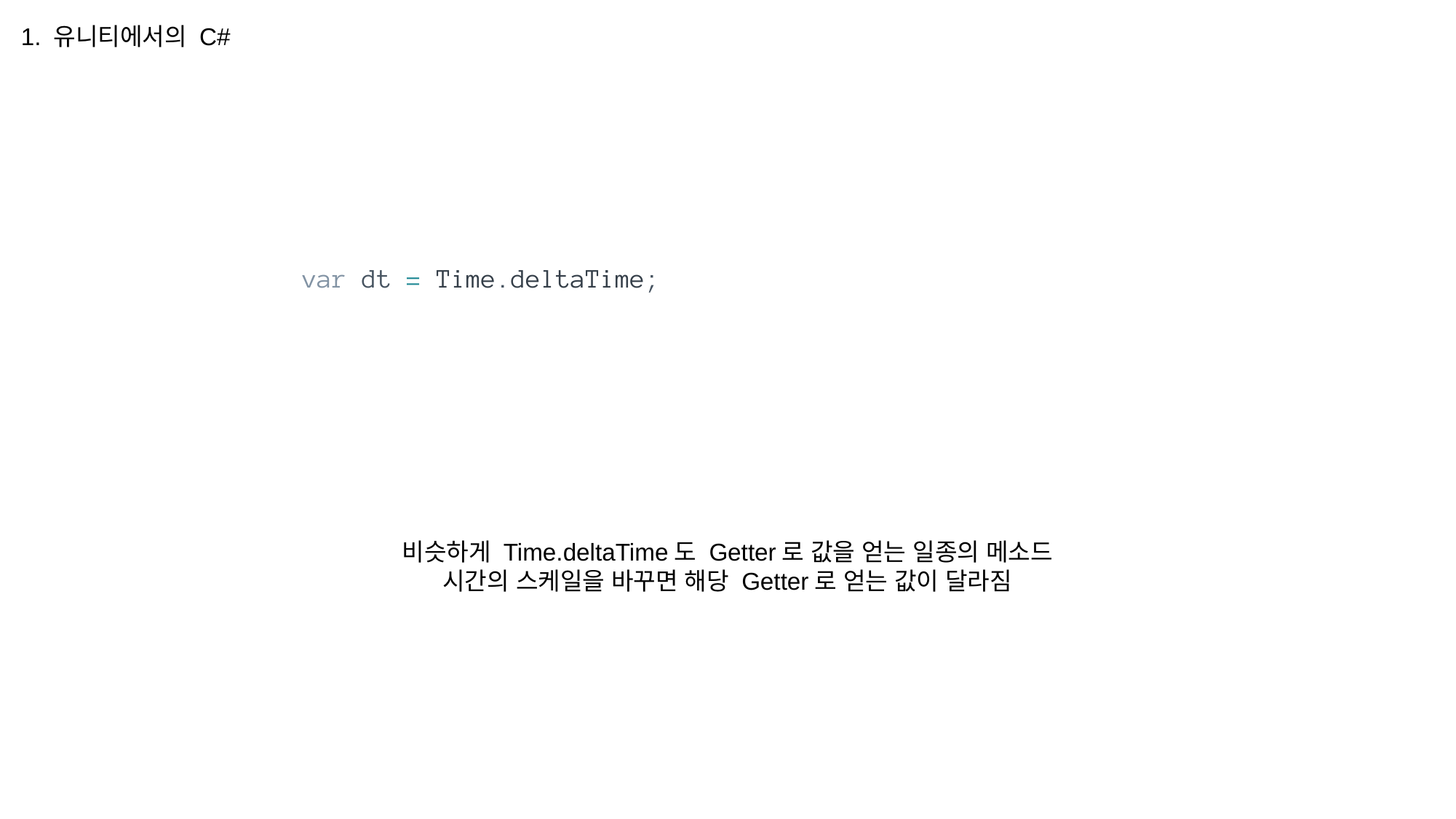

1. 유니티에서의 C#
var dt = Time.deltaTime;
비슷하게 Time.deltaTime도 Getter로 값을 얻는 일종의 메소드
시간의 스케일을 바꾸면 해당 Getter로 얻는 값이 달라짐